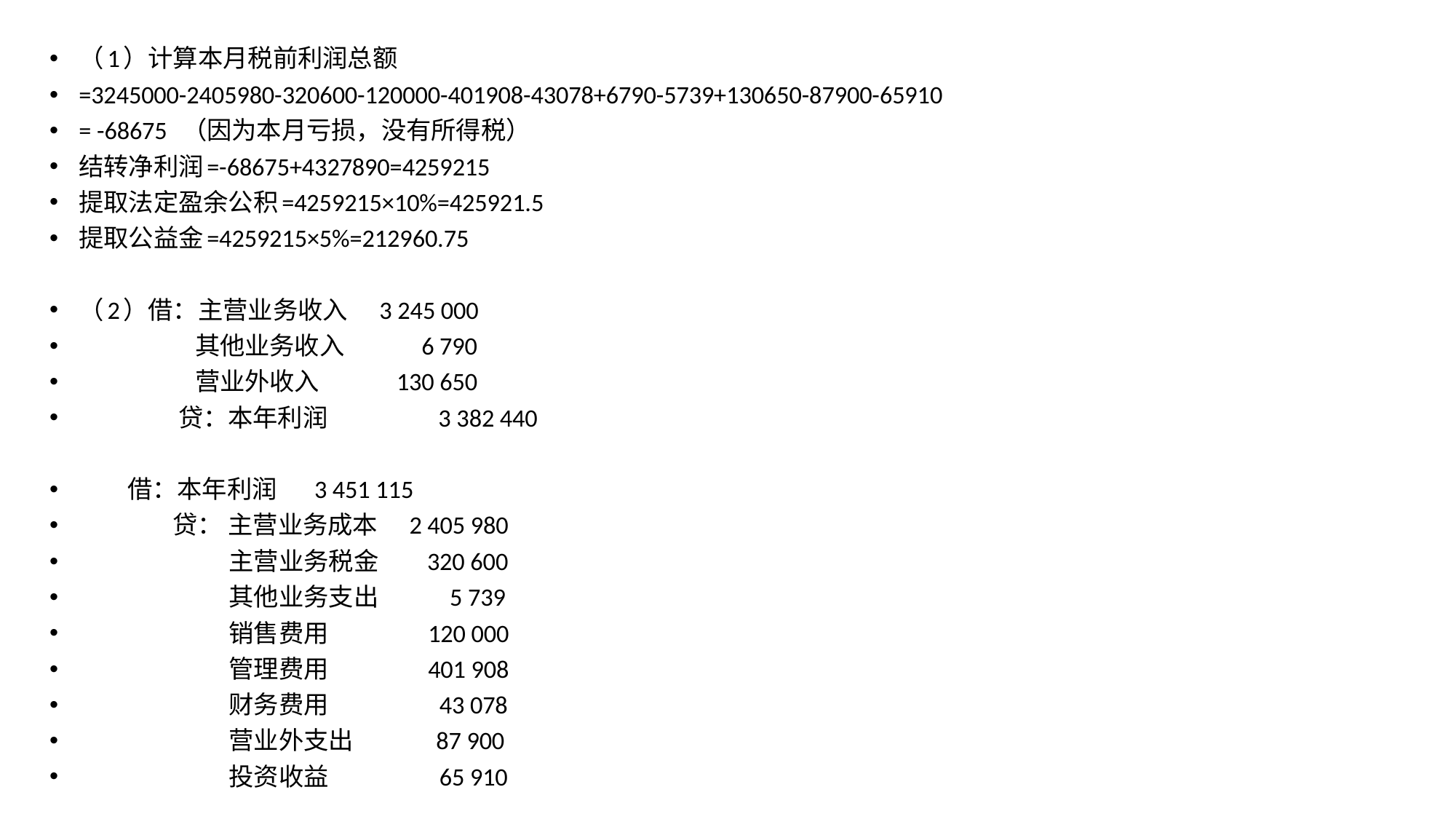

（1）计算本月税前利润总额
=3245000-2405980-320600-120000-401908-43078+6790-5739+130650-87900-65910
= -68675  （因为本月亏损，没有所得税）
结转净利润=-68675+4327890=4259215
提取法定盈余公积=4259215×10%=425921.5
提取公益金=4259215×5%=212960.75

（2）借：主营业务收入     3 245 000
                    其他业务收入             6 790
                    营业外收入             130 650
                 贷：本年利润                   3 382 440

        借：本年利润      3 451 115
                贷： 主营业务成本     2 405 980
                          主营业务税金        320 600
                          其他业务支出            5 739
                          销售费用                 120 000
                          管理费用                 401 908
                          财务费用                   43 078
                          营业外支出              87 900
                          投资收益                   65 910